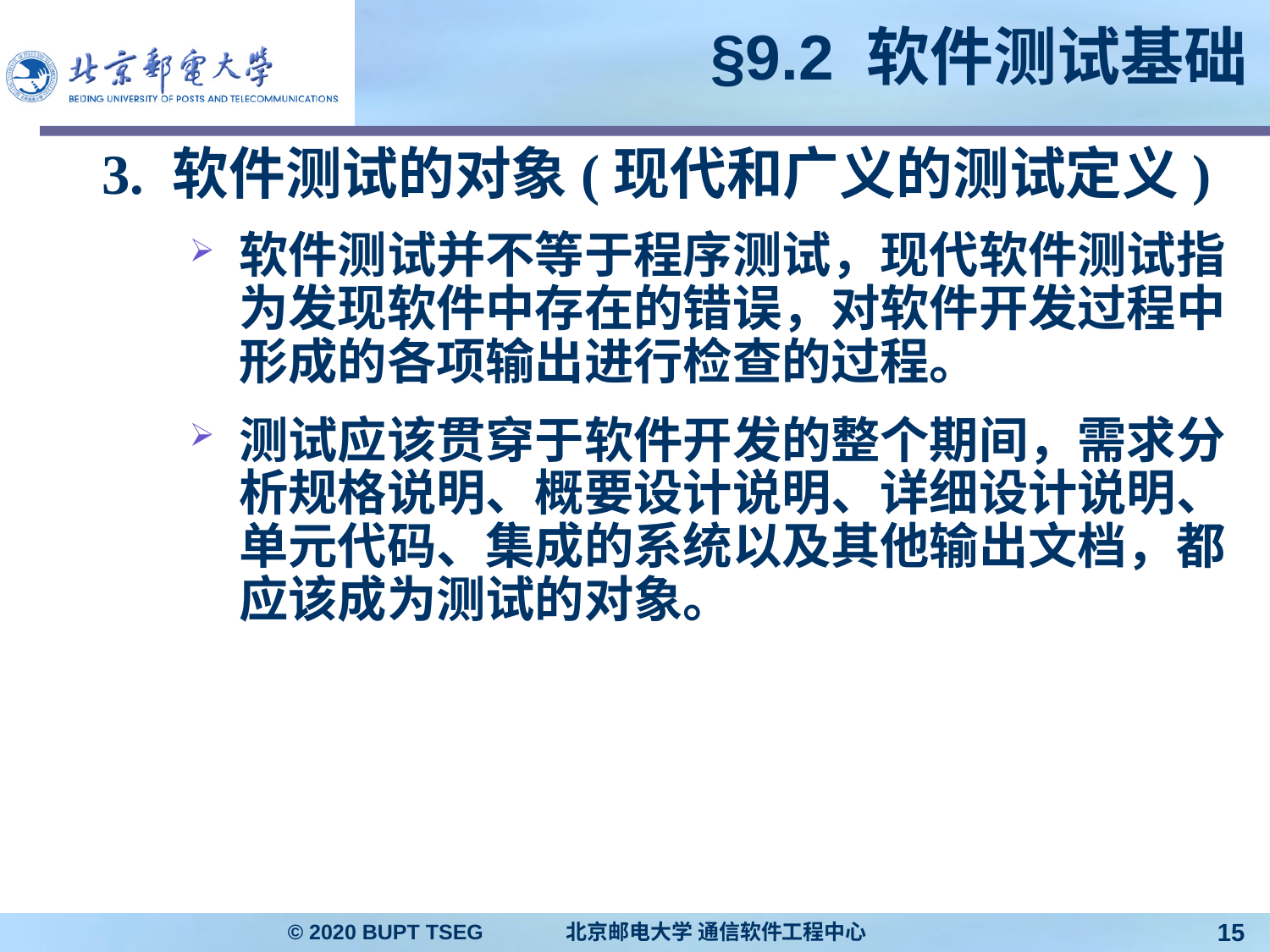

# §9.2 软件测试基础
3. 软件测试的对象(现代和广义的测试定义)
软件测试并不等于程序测试，现代软件测试指为发现软件中存在的错误，对软件开发过程中形成的各项输出进行检查的过程。
测试应该贯穿于软件开发的整个期间，需求分析规格说明、概要设计说明、详细设计说明、单元代码、集成的系统以及其他输出文档，都应该成为测试的对象。
© 2020 BUPT TSEG             北京邮电大学 通信软件工程中心